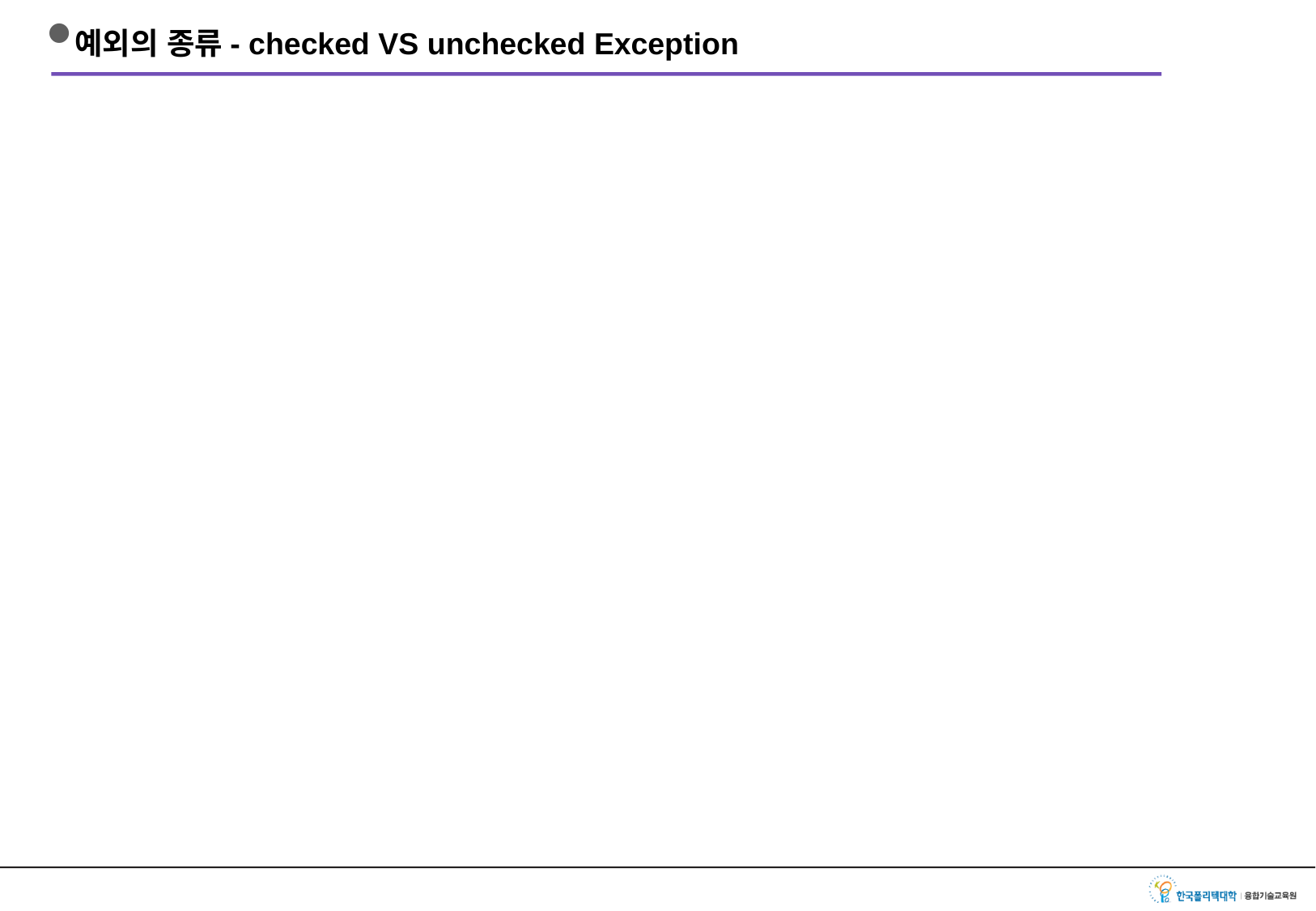

# 예외의 종류- checked VS unchecked Exception
코드를 작성할 때 컴파일러가 check하는 예외처리- checked Exception
주로 JVM과 외부 리소스와 통신하는 경우에 처리하도록 한다.
Eclipse와 같은 IDE는 자동적으로 체크하는 기능을 가지고 있다.

컴파일러가 체크하지 않지만 실행할 때 발생하는 Exception – unchecked Exception
주로 문자열 작업, 배열, 숫자처리 등에서 발생한다.
개발자가 직접 처리해야만 한다.